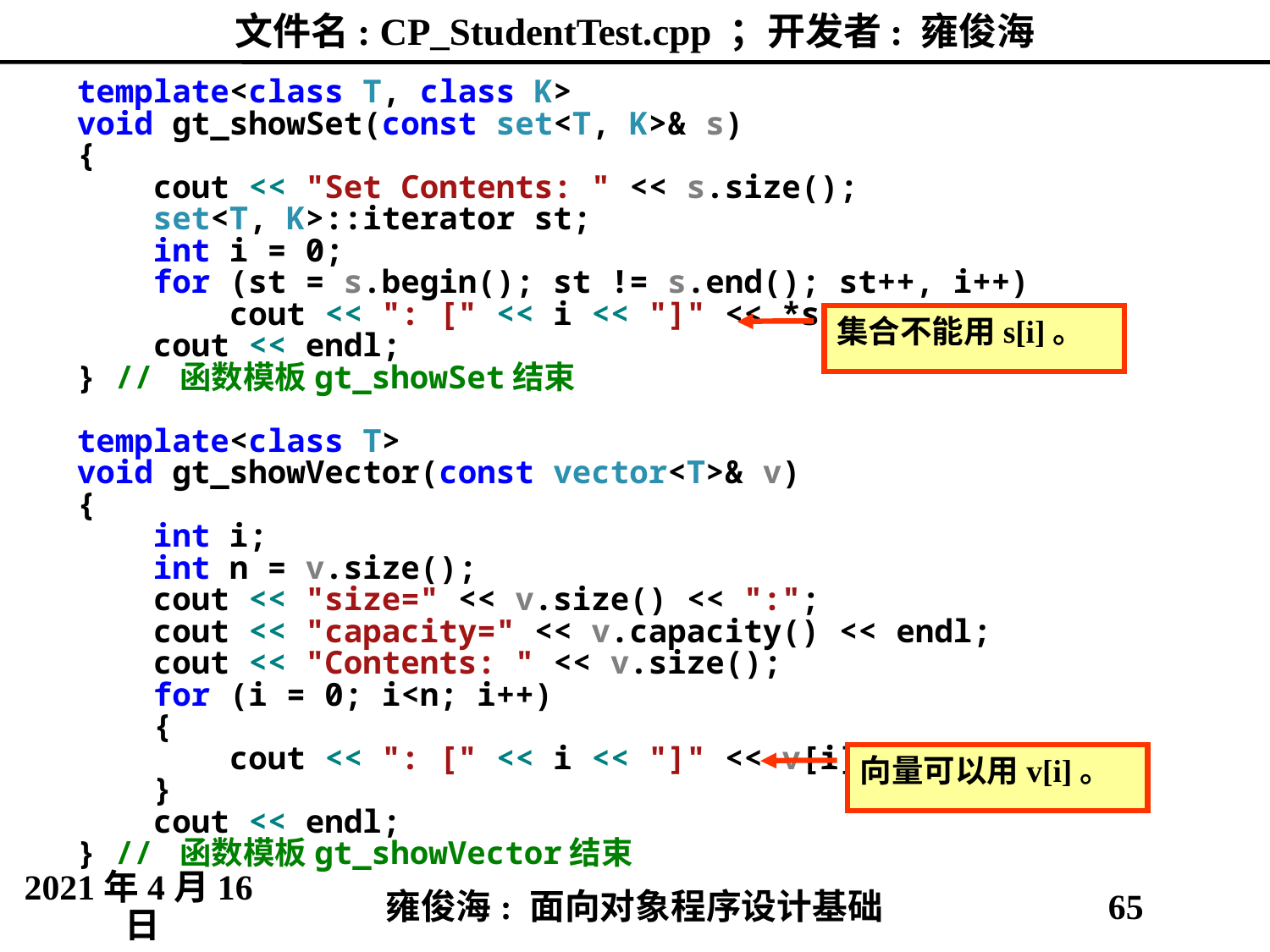

# 文件名: CP_StudentTest.cpp ；开发者: 雍俊海

template<class T, class K>
void gt_showSet(const set<T, K>& s)
{
    cout << "Set Contents: " << s.size();
    set<T, K>::iterator st;
    int i = 0;
    for (st = s.begin(); st != s.end(); st++, i++)
        cout << ": [" << i << "]" << *st;
    cout << endl;
} // 函数模板gt_showSet结束

template<class T>
void gt_showVector(const vector<T>& v)
{
    int i;
    int n = v.size();
    cout << "size=" << v.size() << ":";
    cout << "capacity=" << v.capacity() << endl;
    cout << "Contents: " << v.size();
    for (i = 0; i<n; i++)
    {
        cout << ": [" << i << "]" << v[i];
    }
    cout << endl;
} // 函数模板gt_showVector结束
集合不能用s[i]。
向量可以用v[i]。
2021年4月16日
雍俊海: 面向对象程序设计基础
65